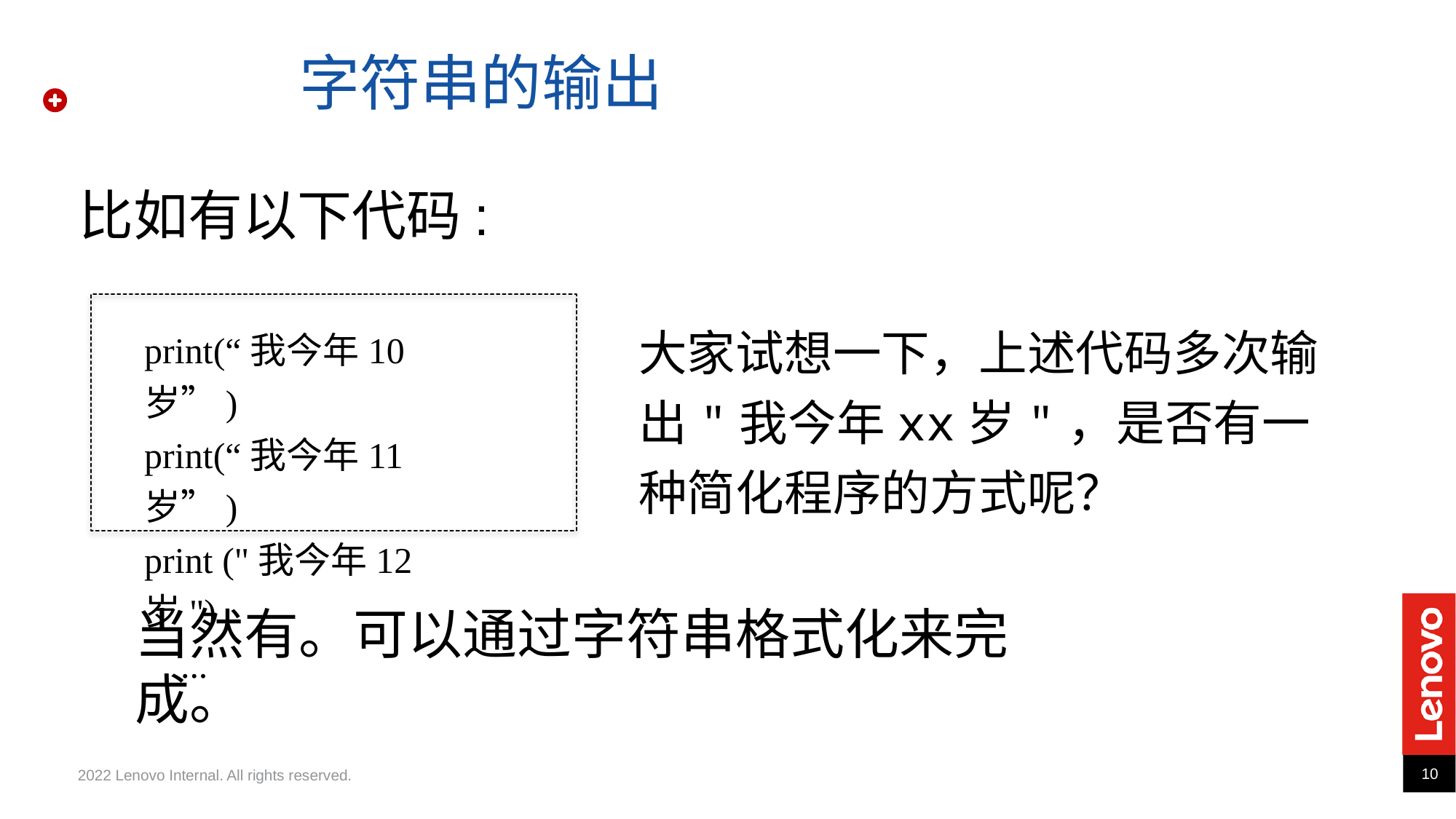

字符串的输出
比如有以下代码:

大家试想一下，上述代码多次输出"我今年xx岁"，是否有一种简化程序的方式呢？
print(“我今年10岁”)
print(“我今年11岁”)
print ("我今年12岁")
    ...
当然有。可以通过字符串格式化来完成。